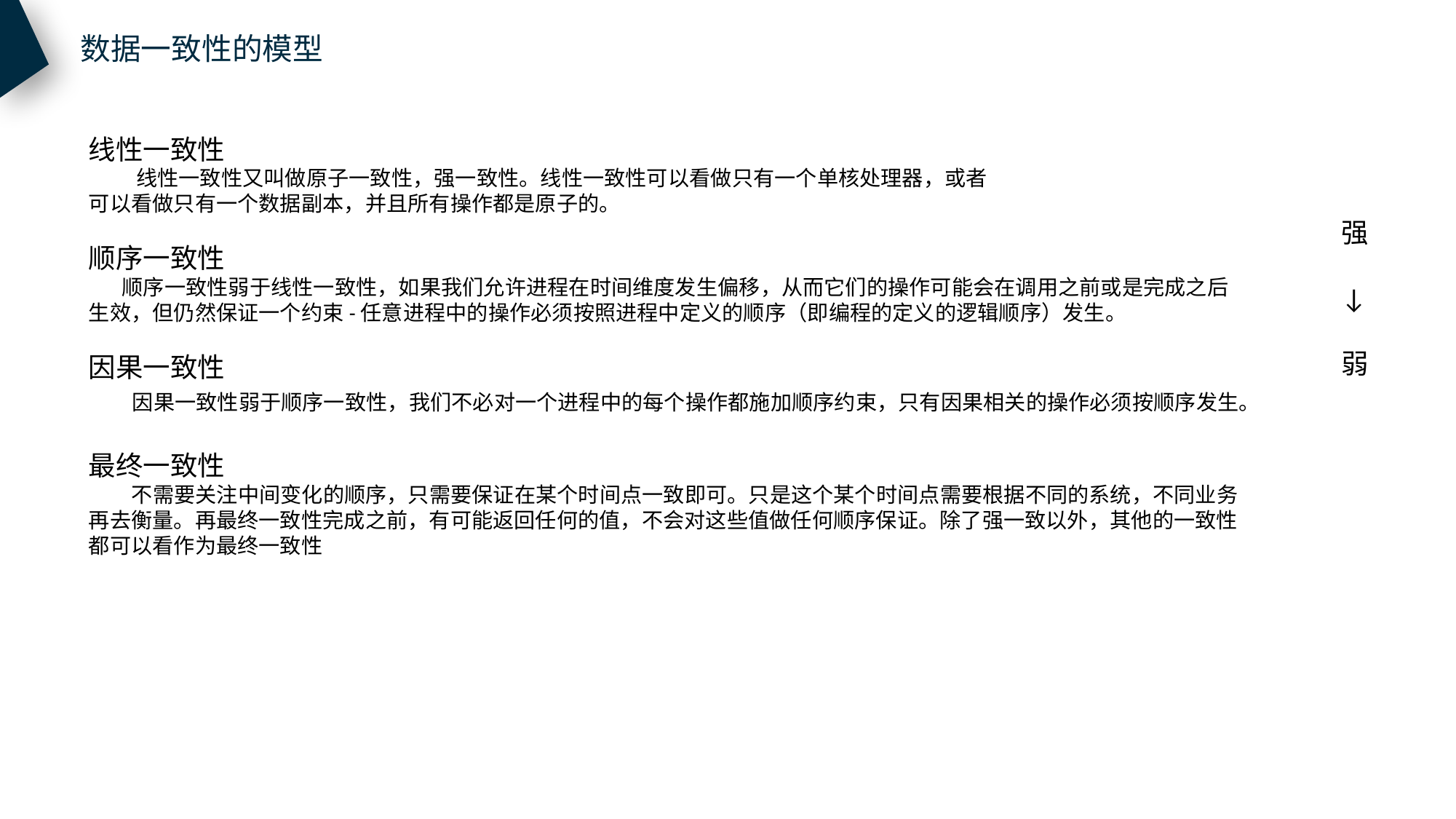

数据一致性的模型
线性一致性
         线性一致性又叫做原子一致性，强一致性。线性一致性可以看做只有一个单核处理器，或者
可以看做只有一个数据副本，并且所有操作都是原子的。

顺序一致性
      顺序一致性弱于线性一致性，如果我们允许进程在时间维度发生偏移，从而它们的操作可能会在调用之前或是完成之后
生效，但仍然保证一个约束-任意进程中的操作必须按照进程中定义的顺序（即编程的定义的逻辑顺序）发生。

因果一致性
      因果一致性弱于顺序一致性，我们不必对一个进程中的每个操作都施加顺序约束，只有因果相关的操作必须按顺序发生。

最终一致性
        不需要关注中间变化的顺序，只需要保证在某个时间点一致即可。只是这个某个时间点需要根据不同的系统，不同业务
再去衡量。再最终一致性完成之前，有可能返回任何的值，不会对这些值做任何顺序保证。除了强一致以外，其他的一致性
都可以看作为最终一致性
强

↓

弱